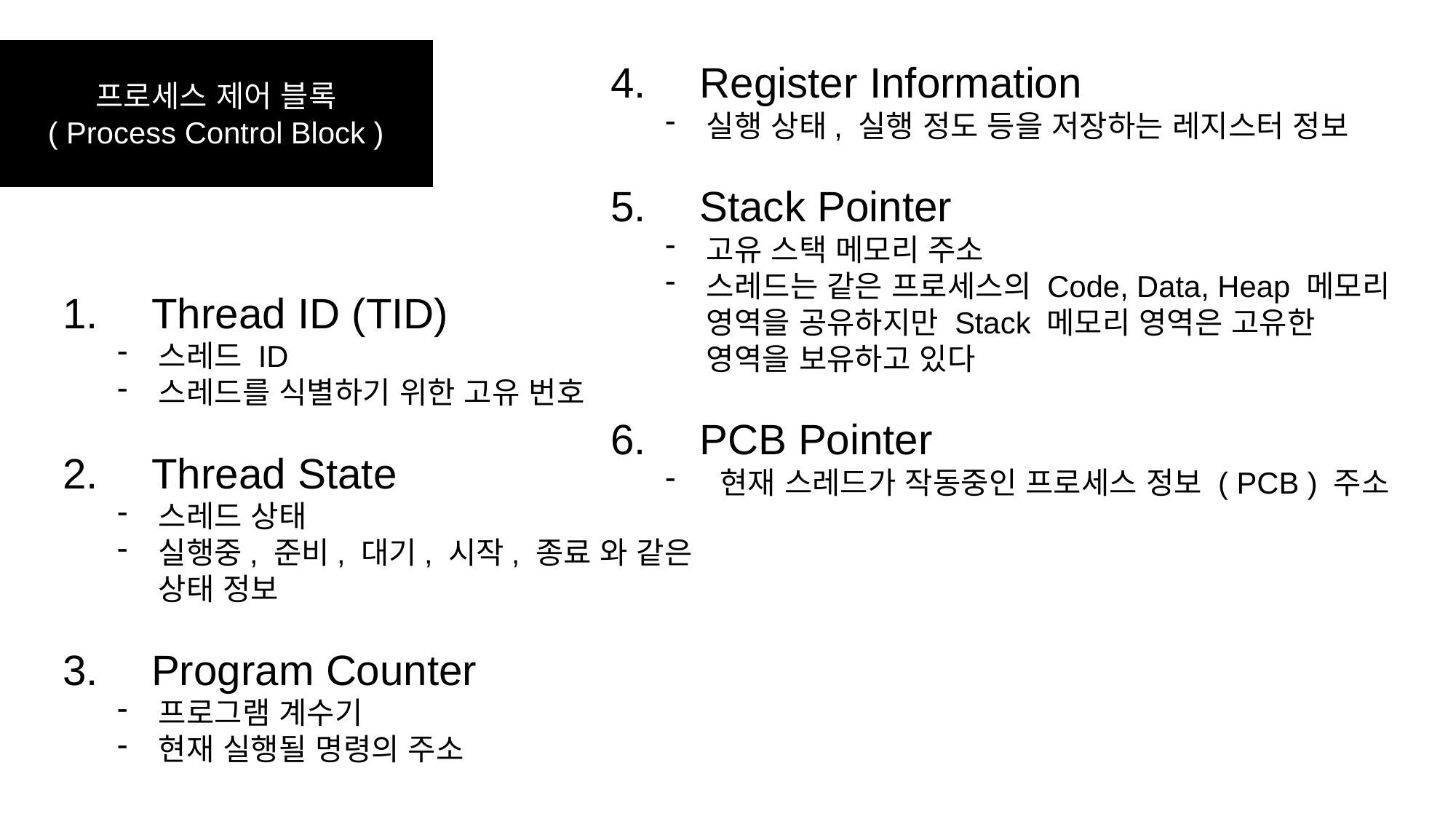

프로세스 제어 블록
( Process Control Block )
Register Information
실행 상태, 실행 정도 등을 저장하는 레지스터 정보

Stack Pointer
고유 스택 메모리 주소
스레드는 같은 프로세스의 Code, Data, Heap 메모리 영역을 공유하지만 Stack 메모리 영역은 고유한 영역을 보유하고 있다

PCB Pointer
현재 스레드가 작동중인 프로세스 정보 ( PCB ) 주소

Thread ID (TID)
스레드 ID
스레드를 식별하기 위한 고유 번호

Thread State
스레드 상태
실행중, 준비, 대기, 시작, 종료 와 같은 상태 정보

Program Counter
프로그램 계수기
현재 실행될 명령의 주소